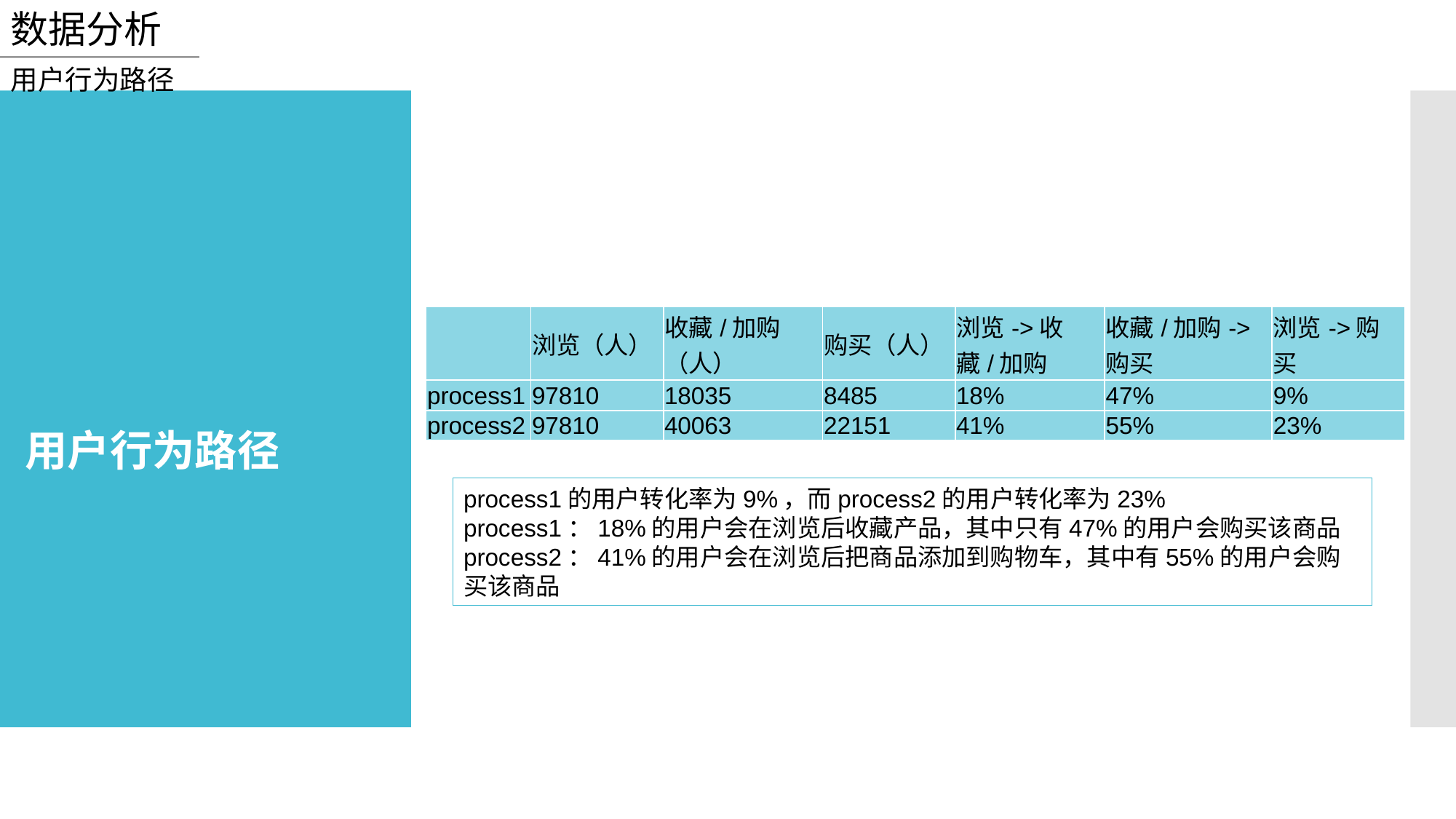

数据分析
用户行为路径
|  | 浏览（人） | 收藏/加购（人） | 购买（人） | 浏览->收藏/加购 | 收藏/加购->购买 | 浏览->购买 |
| --- | --- | --- | --- | --- | --- | --- |
| process1 | 97810 | 18035 | 8485 | 18% | 47% | 9% |
| process2 | 97810 | 40063 | 22151 | 41% | 55% | 23% |
用户行为路径
process1的用户转化率为9%，而process2的用户转化率为23%
process1：18%的用户会在浏览后收藏产品，其中只有47%的用户会购买该商品
process2：41%的用户会在浏览后把商品添加到购物车，其中有55%的用户会购买该商品